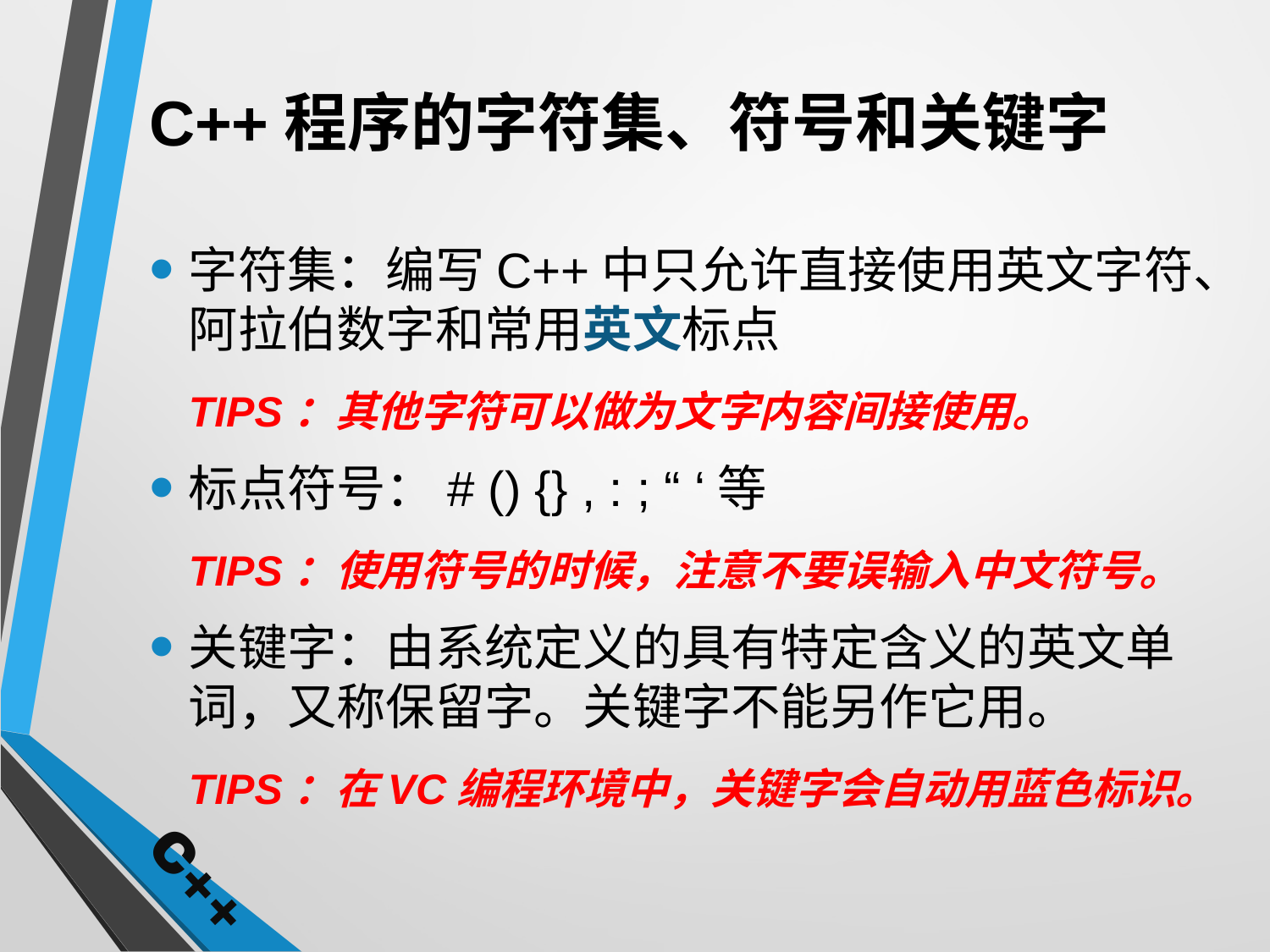

# C++程序的字符集、符号和关键字
字符集：编写C++中只允许直接使用英文字符、阿拉伯数字和常用英文标点
	TIPS：其他字符可以做为文字内容间接使用。
标点符号：# () {} , : ; “ ‘等
	TIPS：使用符号的时候，注意不要误输入中文符号。
关键字：由系统定义的具有特定含义的英文单词，又称保留字。关键字不能另作它用。
	TIPS：在VC编程环境中，关键字会自动用蓝色标识。